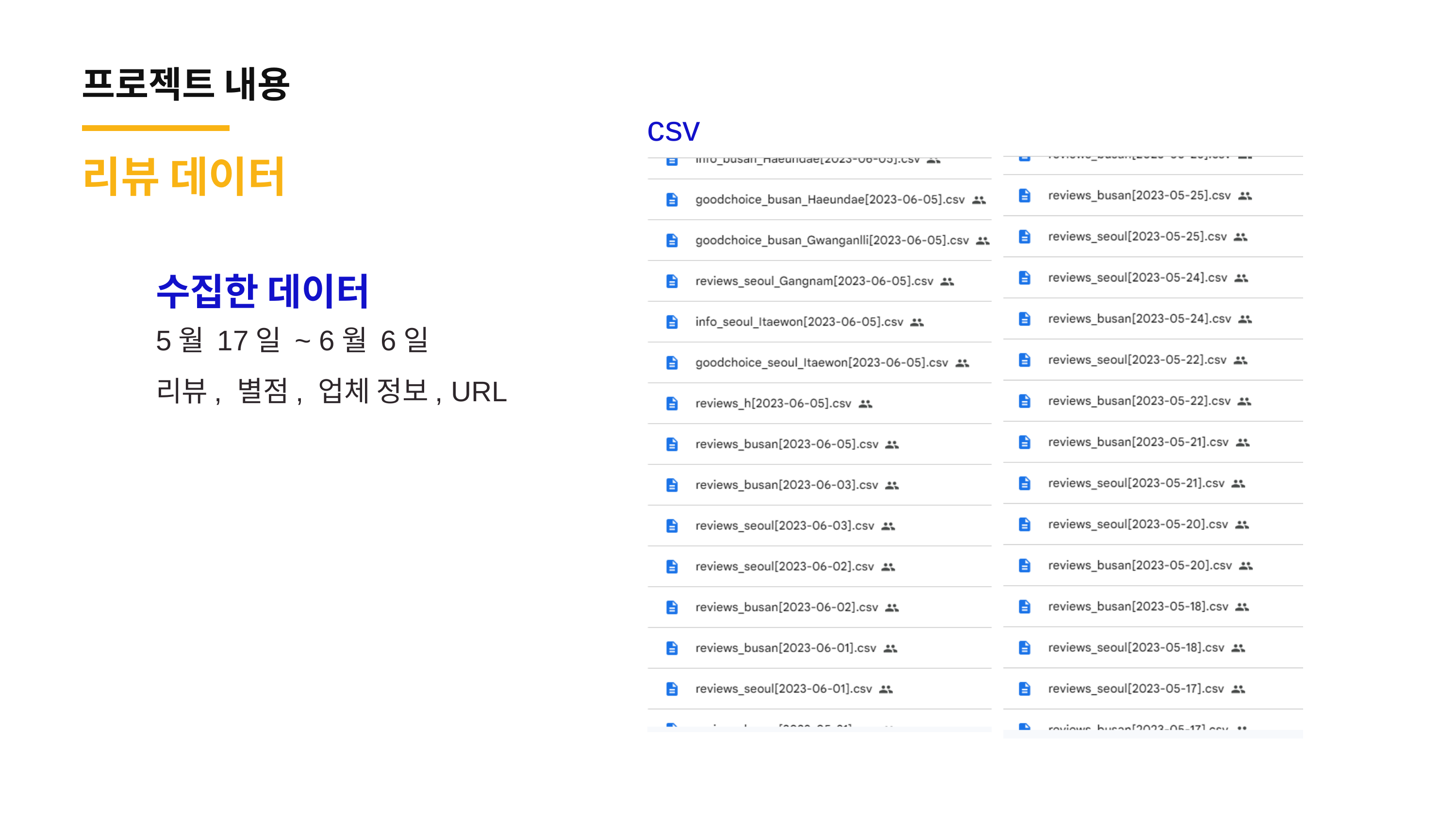

프로젝트 내용
csv

리뷰 데이터
수집한 데이터
5월 17일 ~ 6월 6일
리뷰, 별점, 업체 정보, URL